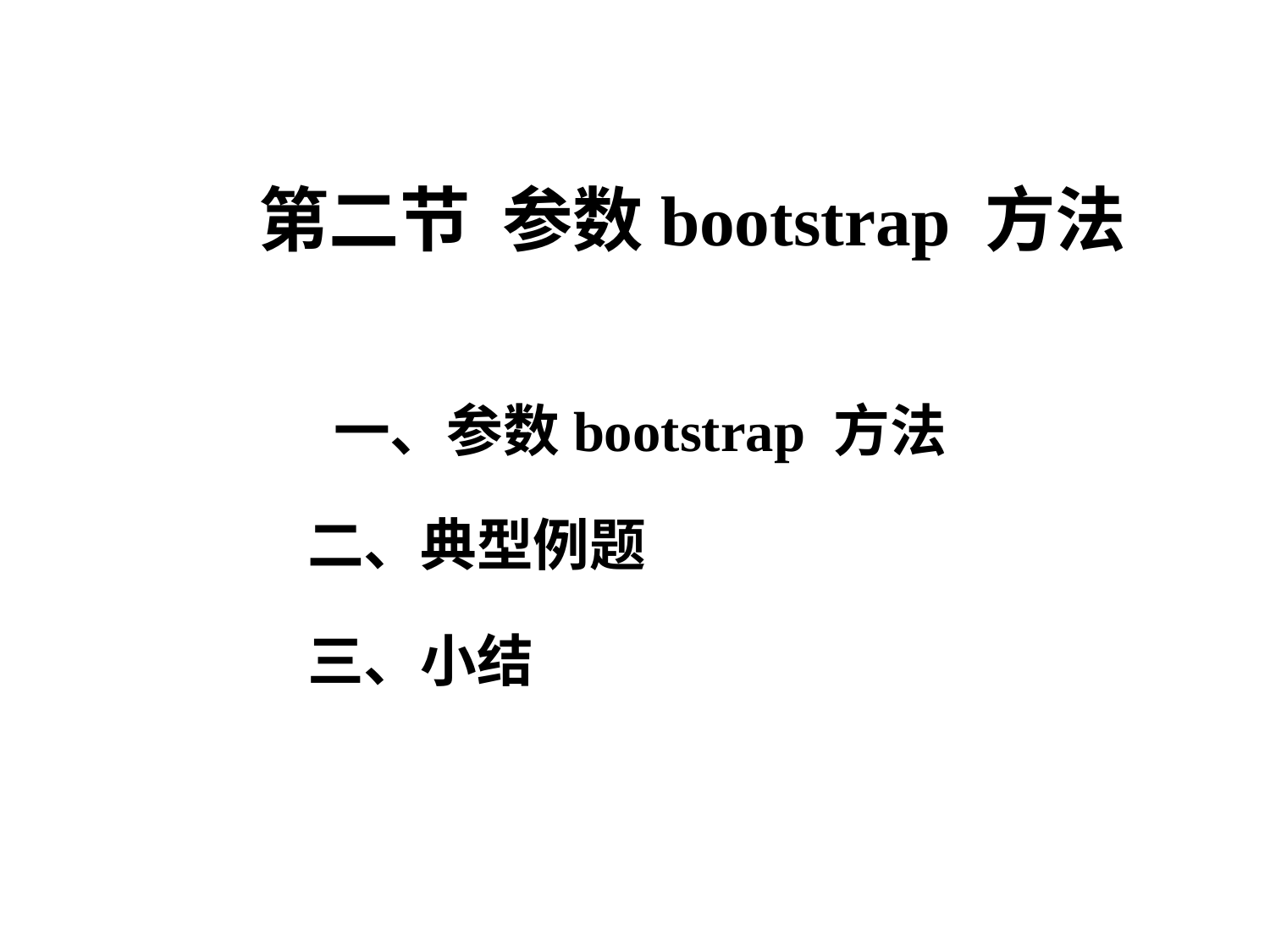

第二节  参数bootstrap 方法
 一、参数bootstrap 方法

二、典型例题

三、小结